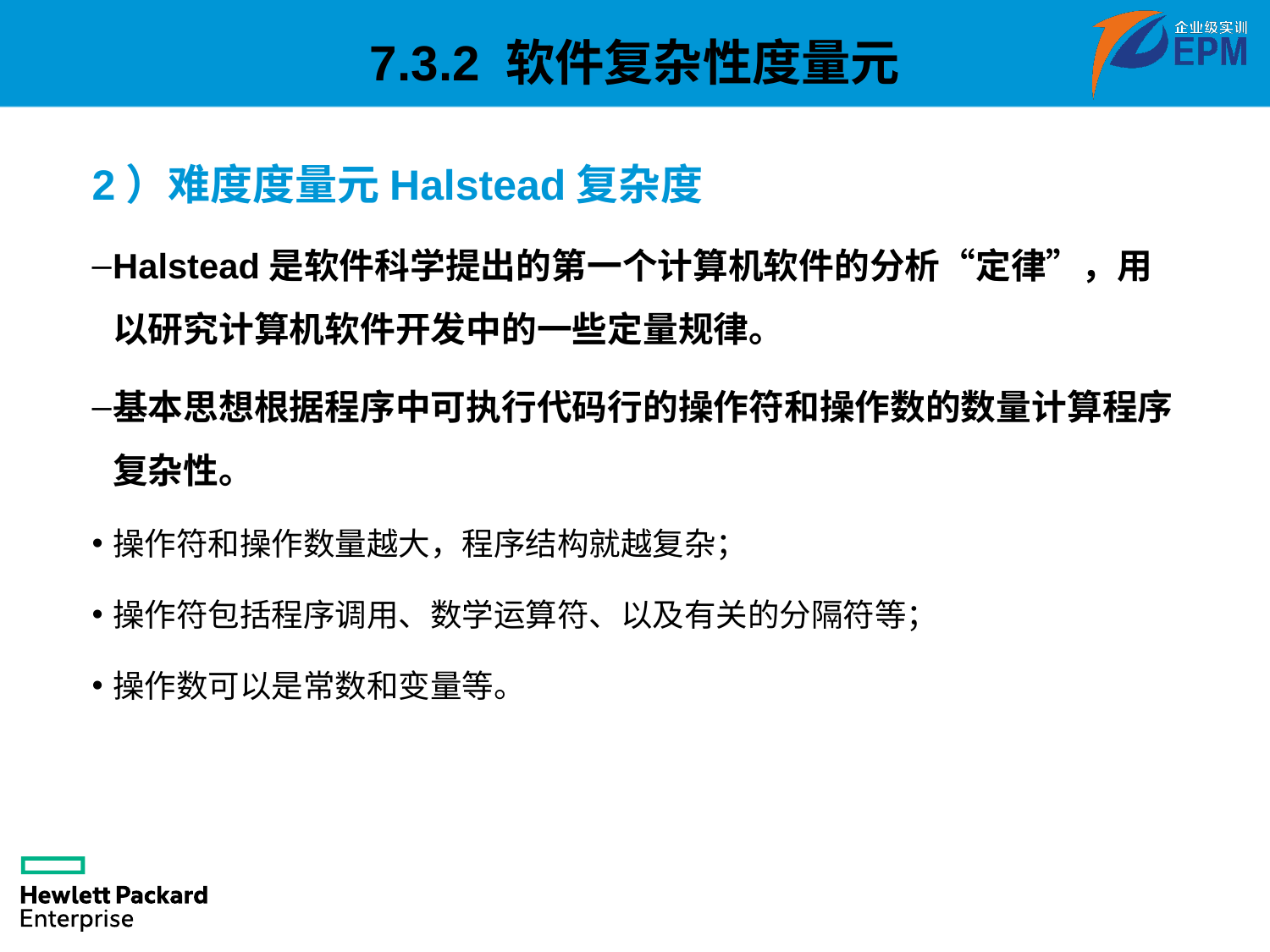

7.3.2 软件复杂性度量元
2）难度度量元Halstead复杂度
Halstead是软件科学提出的第一个计算机软件的分析“定律”，用以研究计算机软件开发中的一些定量规律。
基本思想根据程序中可执行代码行的操作符和操作数的数量计算程序复杂性。
操作符和操作数量越大，程序结构就越复杂；
操作符包括程序调用、数学运算符、以及有关的分隔符等；
操作数可以是常数和变量等。